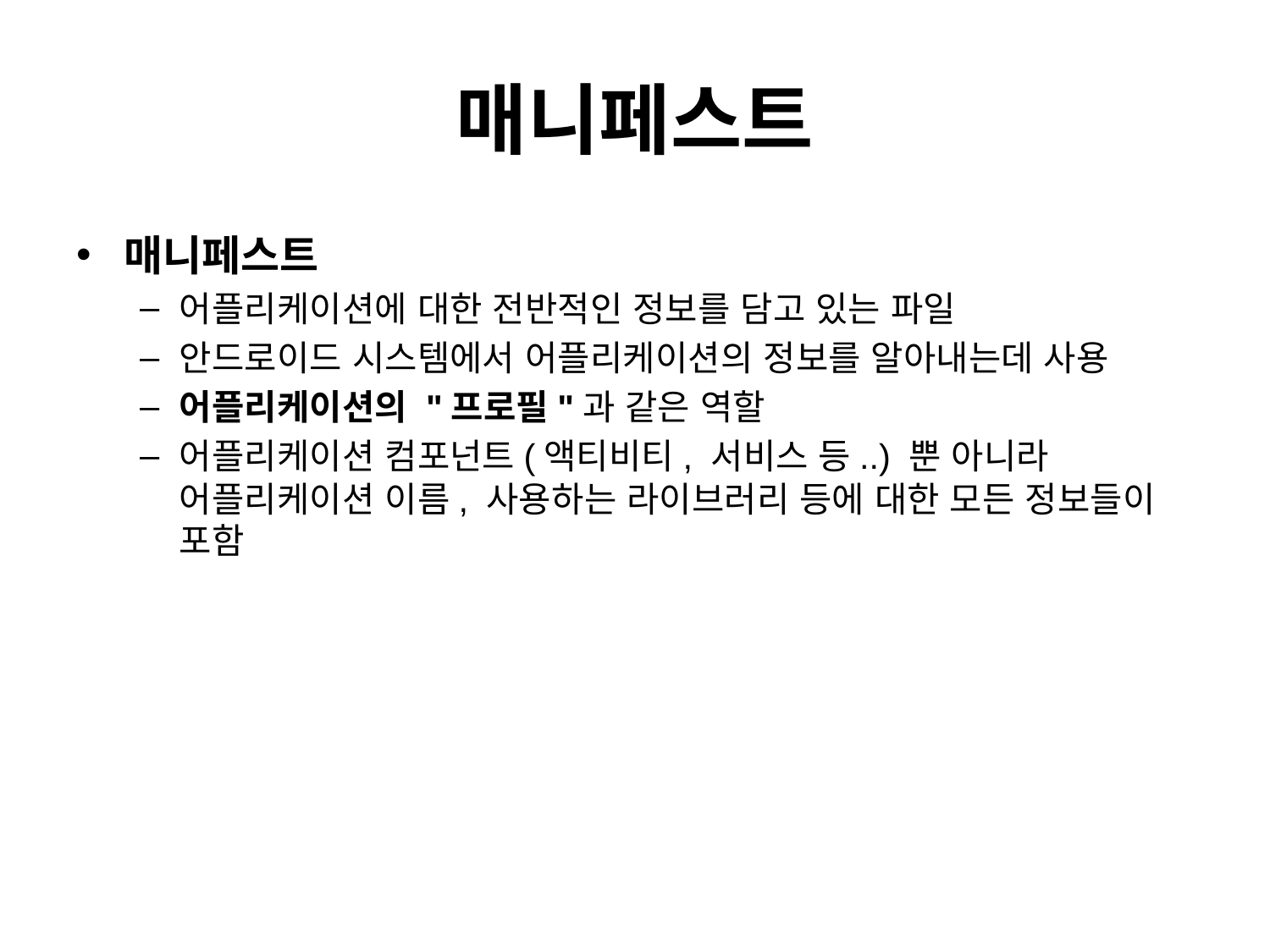

# 매니페스트
매니페스트
어플리케이션에 대한 전반적인 정보를 담고 있는 파일
안드로이드 시스템에서 어플리케이션의 정보를 알아내는데 사용
어플리케이션의 "프로필"과 같은 역할
어플리케이션 컴포넌트(액티비티, 서비스 등..) 뿐 아니라 어플리케이션 이름, 사용하는 라이브러리 등에 대한 모든 정보들이 포함